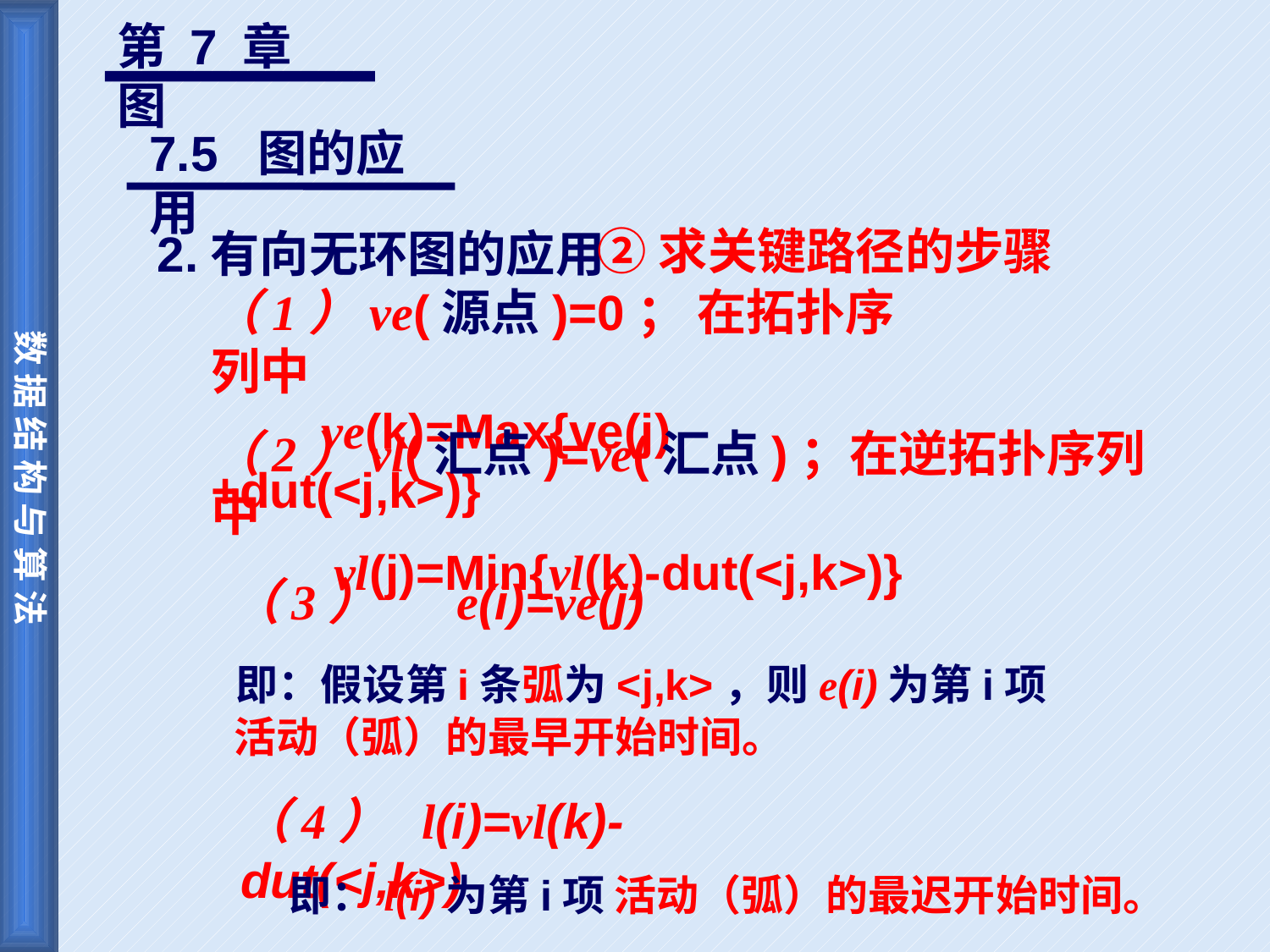

第 7 章  图

7.5  图的应用

②求关键路径的步骤
2.有向无环图的应用
（1）ve(源点)=0； 在拓扑序列中
         ve(k)=Max{ve(j)+dut(<j,k>)}
（2）vl(汇点)=ve(汇点)；在逆拓扑序列中
          vl(j)=Min{vl(k)-dut(<j,k>)}
（3）      e(i)=ve(j)
      即：假设第i条弧为<j,k>，则e(i)为第i项
       活动（弧）的最早开始时间。
（4）  l(i)=vl(k)-dut(<j,k>)
    即：l(i)为第i项 活动（弧）的最迟开始时间。